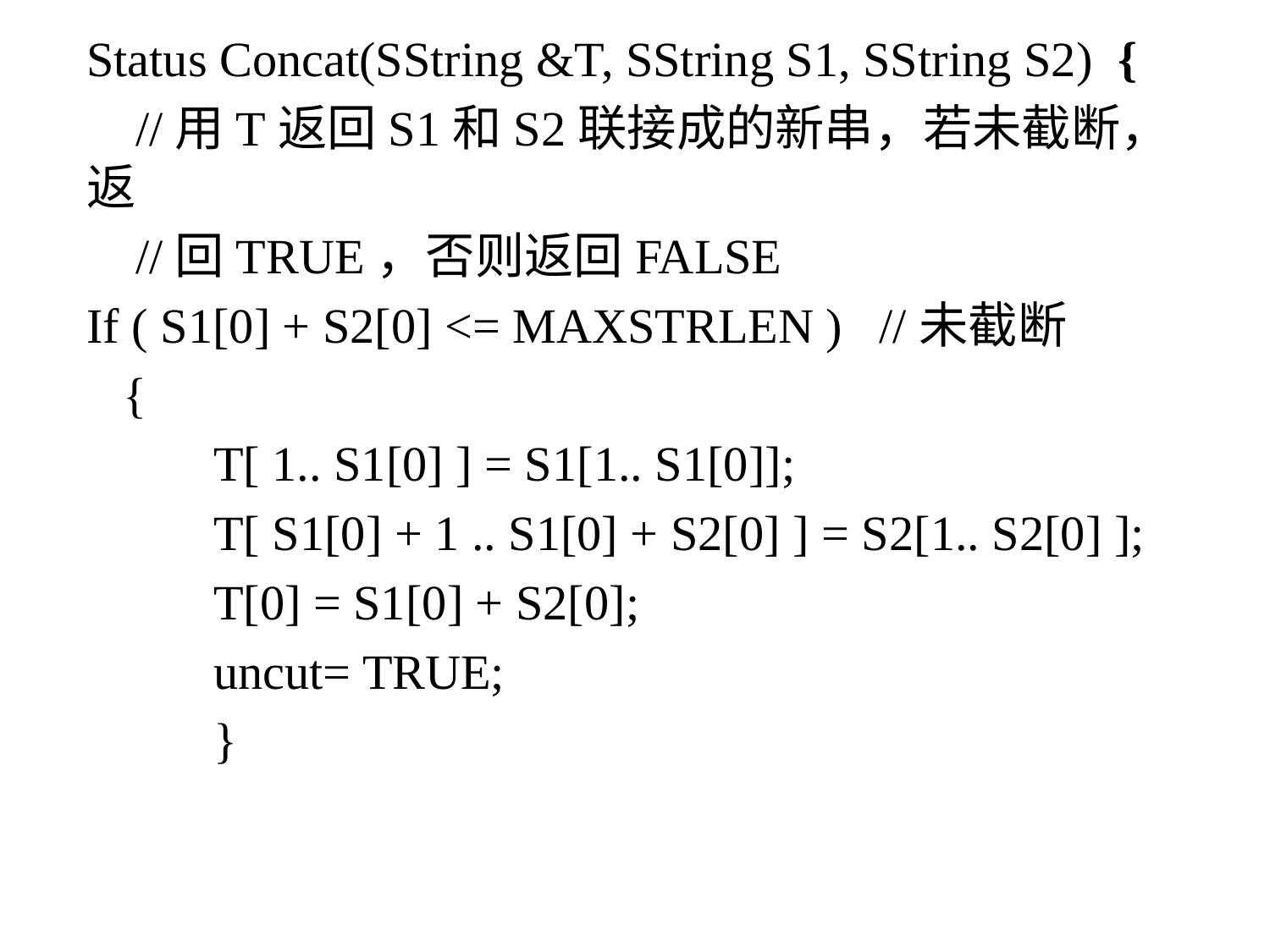

Status Concat(SString &T, SString S1, SString S2)  {
    //用T返回S1和S2联接成的新串，若未截断，返
    //回TRUE，否则返回FALSE
If ( S1[0] + S2[0] <= MAXSTRLEN )   //未截断
   {
	T[ 1.. S1[0] ] = S1[1.. S1[0]];
	T[ S1[0] + 1 .. S1[0] + S2[0] ] = S2[1.. S2[0] ];
	T[0] = S1[0] + S2[0];
	uncut= TRUE;
	}